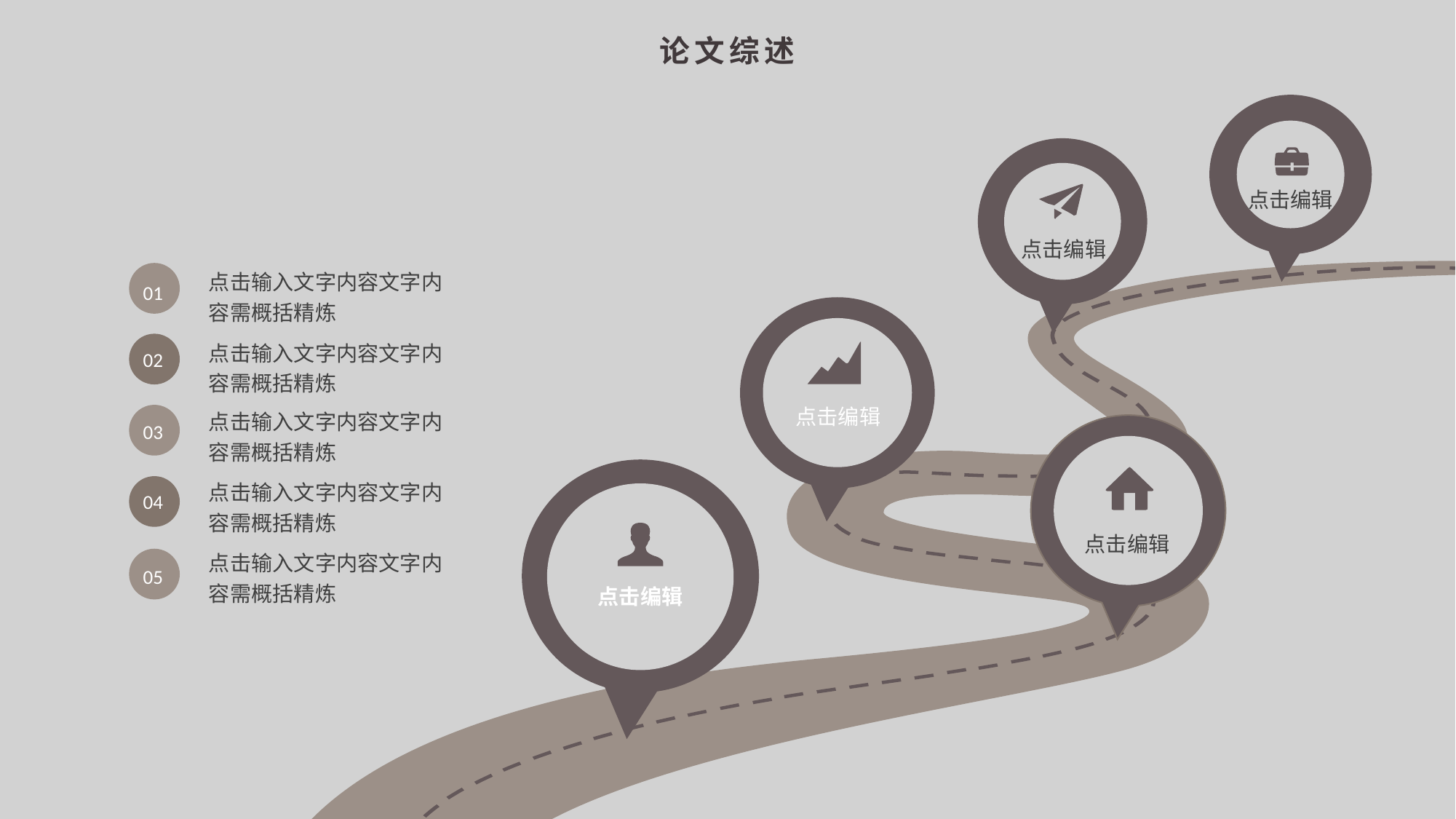

论文综述

点击编辑

点击编辑
点击输入文字内容文字内容需概括精炼

01

点击输入文字内容文字内容需概括精炼

02

点击编辑
点击输入文字内容文字内容需概括精炼

03

点击输入文字内容文字内容需概括精炼

04

点击编辑

点击输入文字内容文字内容需概括精炼

05
点击编辑